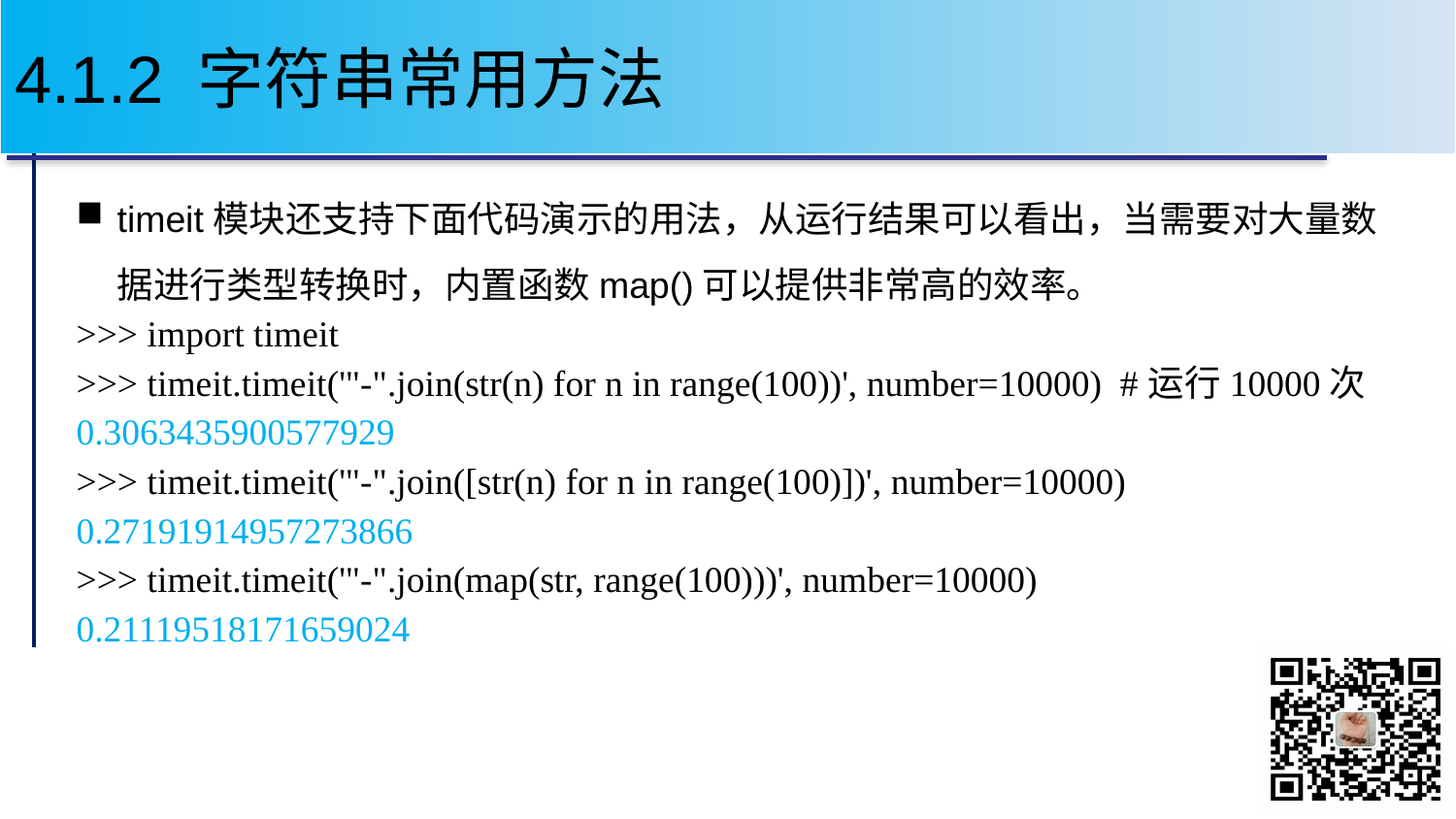

# 4.1.2 字符串常用方法
timeit模块还支持下面代码演示的用法，从运行结果可以看出，当需要对大量数据进行类型转换时，内置函数map()可以提供非常高的效率。
>>> import timeit
>>> timeit.timeit('"-".join(str(n) for n in range(100))', number=10000)  #运行10000次
0.3063435900577929
>>> timeit.timeit('"-".join([str(n) for n in range(100)])', number=10000)
0.27191914957273866
>>> timeit.timeit('"-".join(map(str, range(100)))', number=10000)
0.21119518171659024
26